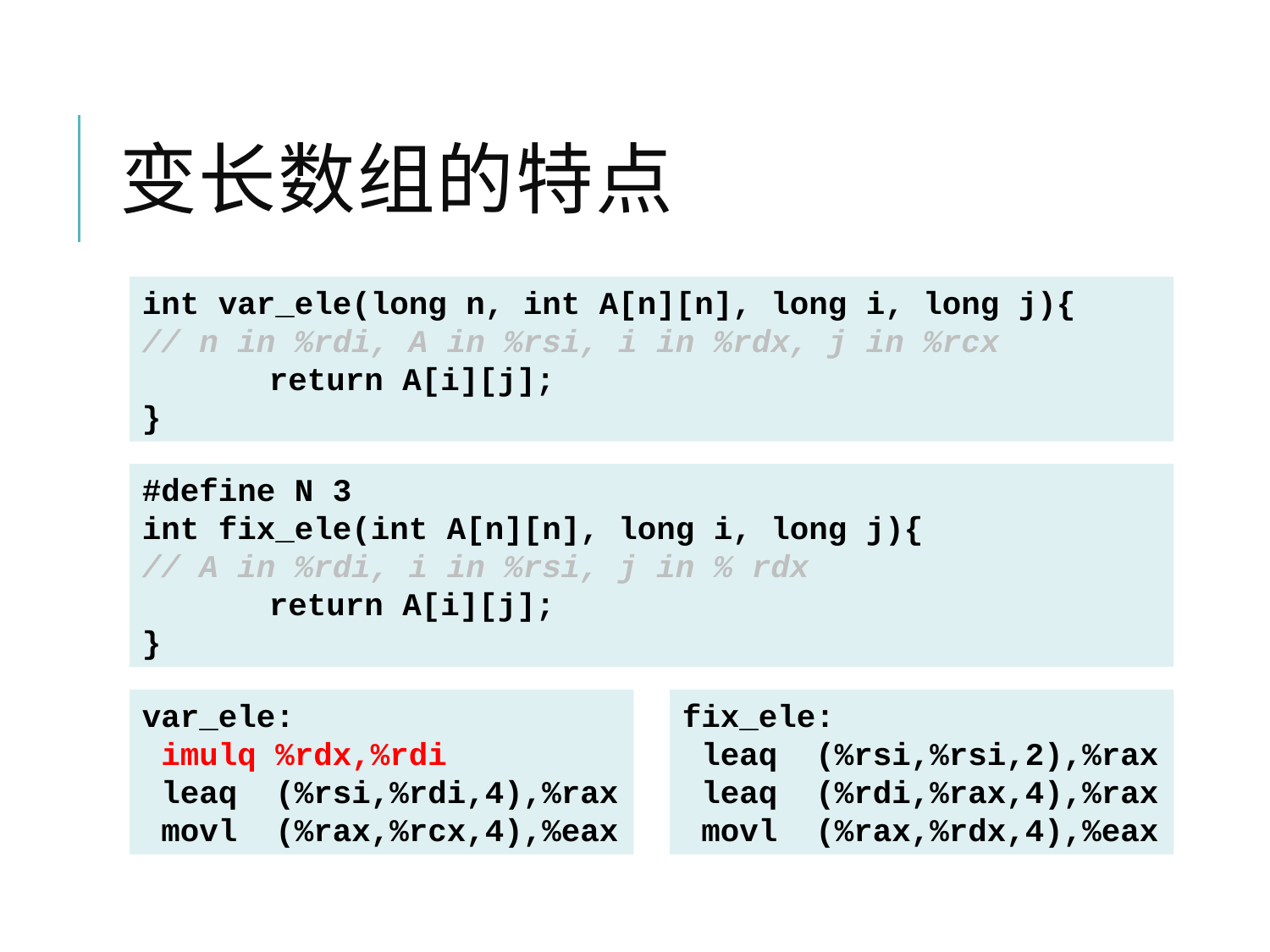

# 变长数组的特点
int var_ele(long n, int A[n][n], long i, long j){
// n in %rdi, A in %rsi, i in %rdx, j in %rcx
	return A[i][j];
}
#define N 3
int fix_ele(int A[n][n], long i, long j){
// A in %rdi, i in %rsi, j in % rdx
	return A[i][j];
}
fix_ele:
 leaq  (%rsi,%rsi,2),%rax
 leaq  (%rdi,%rax,4),%rax
 movl  (%rax,%rdx,4),%eax
var_ele:
 imulq %rdx,%rdi
 leaq  (%rsi,%rdi,4),%rax
 movl  (%rax,%rcx,4),%eax